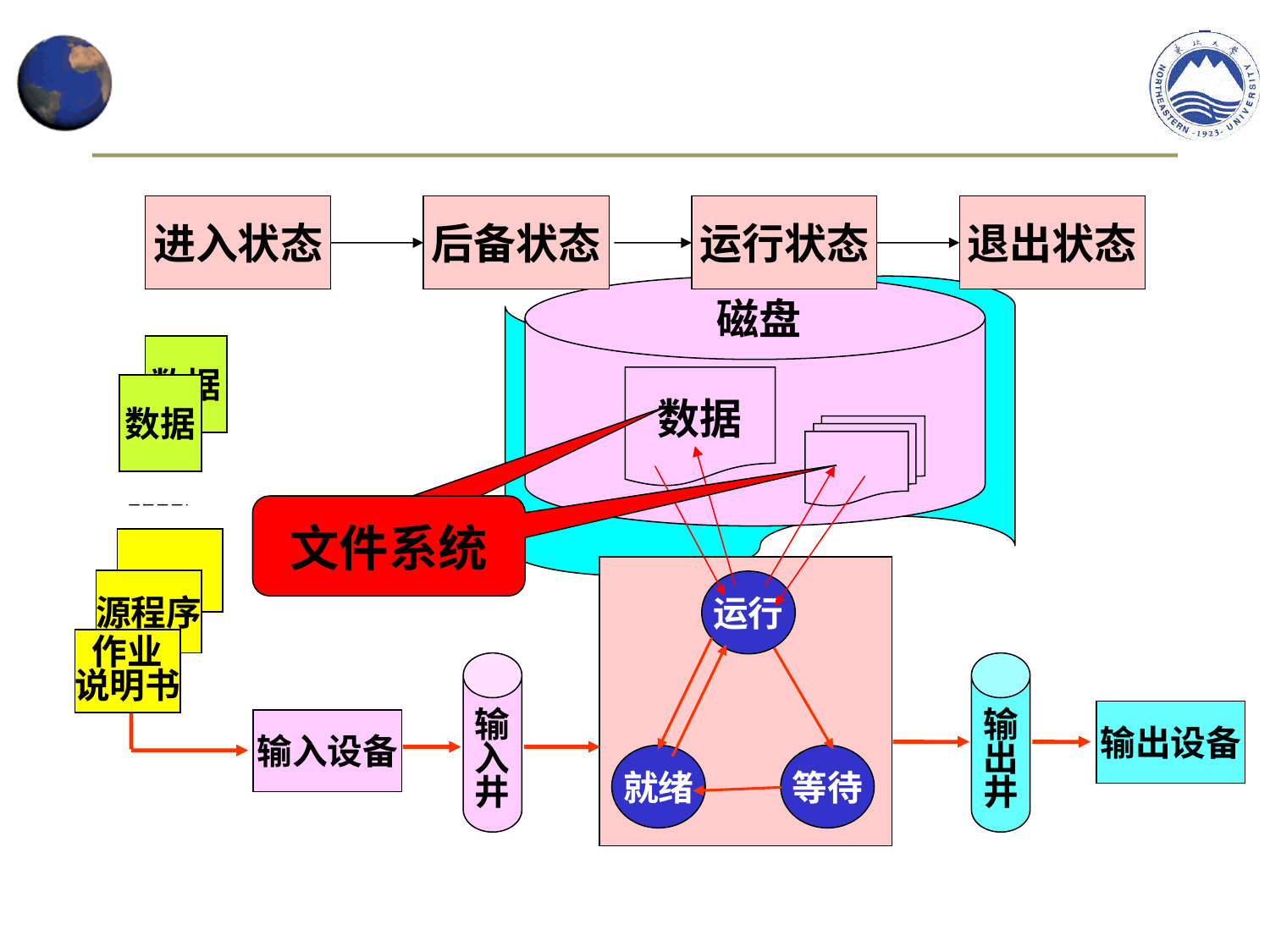

进入状态
后备状态
运行状态
退出状态

磁带

磁盘
数据

数据
数据

文件系统
文件管理

源程序
运行
作业
说明书

输
入
井
输
出
井
输出设备
输入设备

就绪
等待